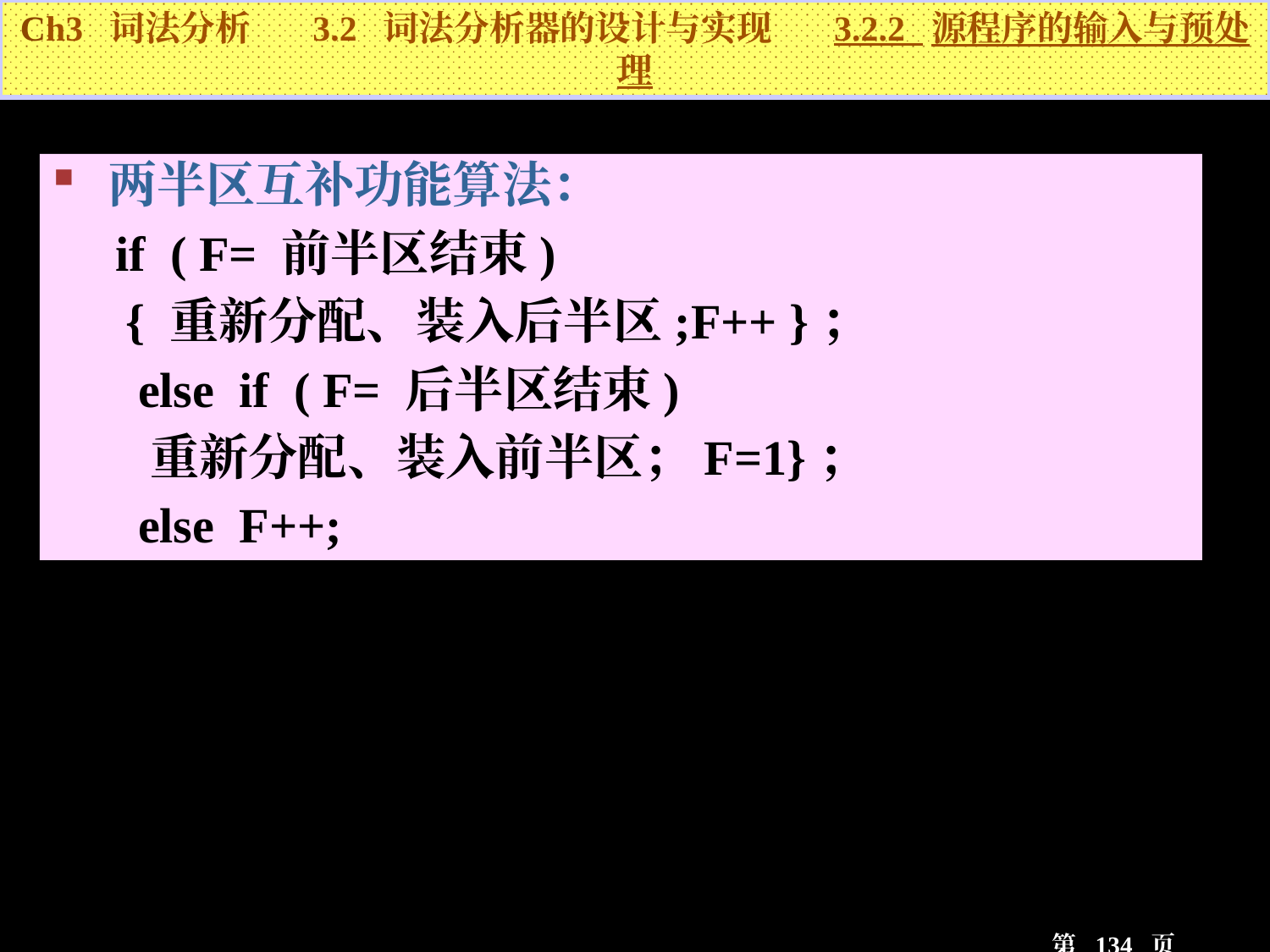

Ch3  词法分析      3.2  词法分析器的设计与实现      3.2.2  源程序的输入与预处理
  两半区互补功能算法：
      if  ( F= 前半区结束)
      { 重新分配、装入后半区;F++ }；
       else  if  ( F= 后半区结束)
       重新分配、装入前半区；F=1}；
       else  F++;